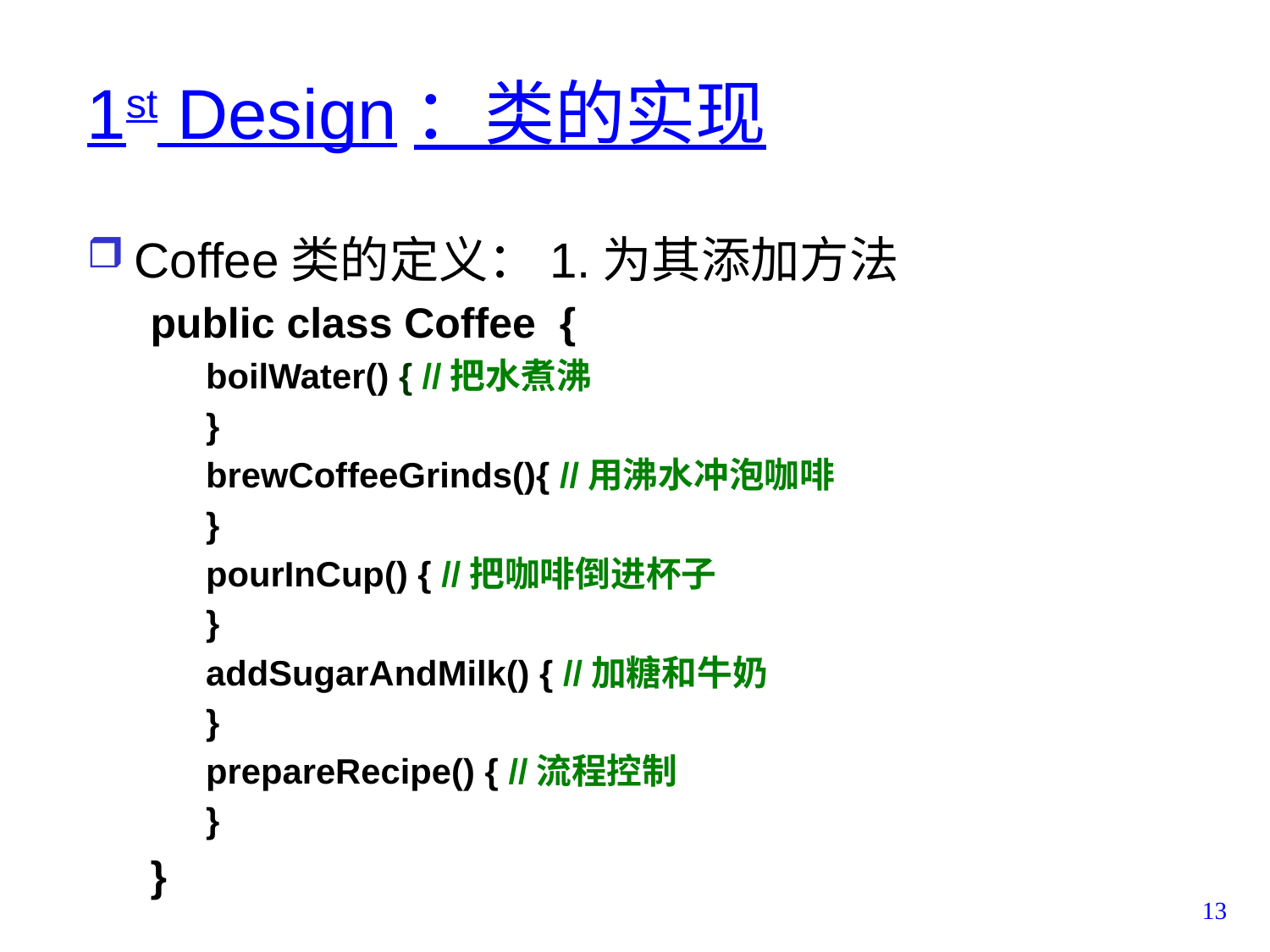

# 1st Design：类的实现
Coffee类的定义：1.为其添加方法
public class Coffee  {
boilWater() { //把水煮沸
}
brewCoffeeGrinds(){ //用沸水冲泡咖啡
}
pourInCup() { //把咖啡倒进杯子
}
addSugarAndMilk() { //加糖和牛奶
}
prepareRecipe() { //流程控制
}
}
13